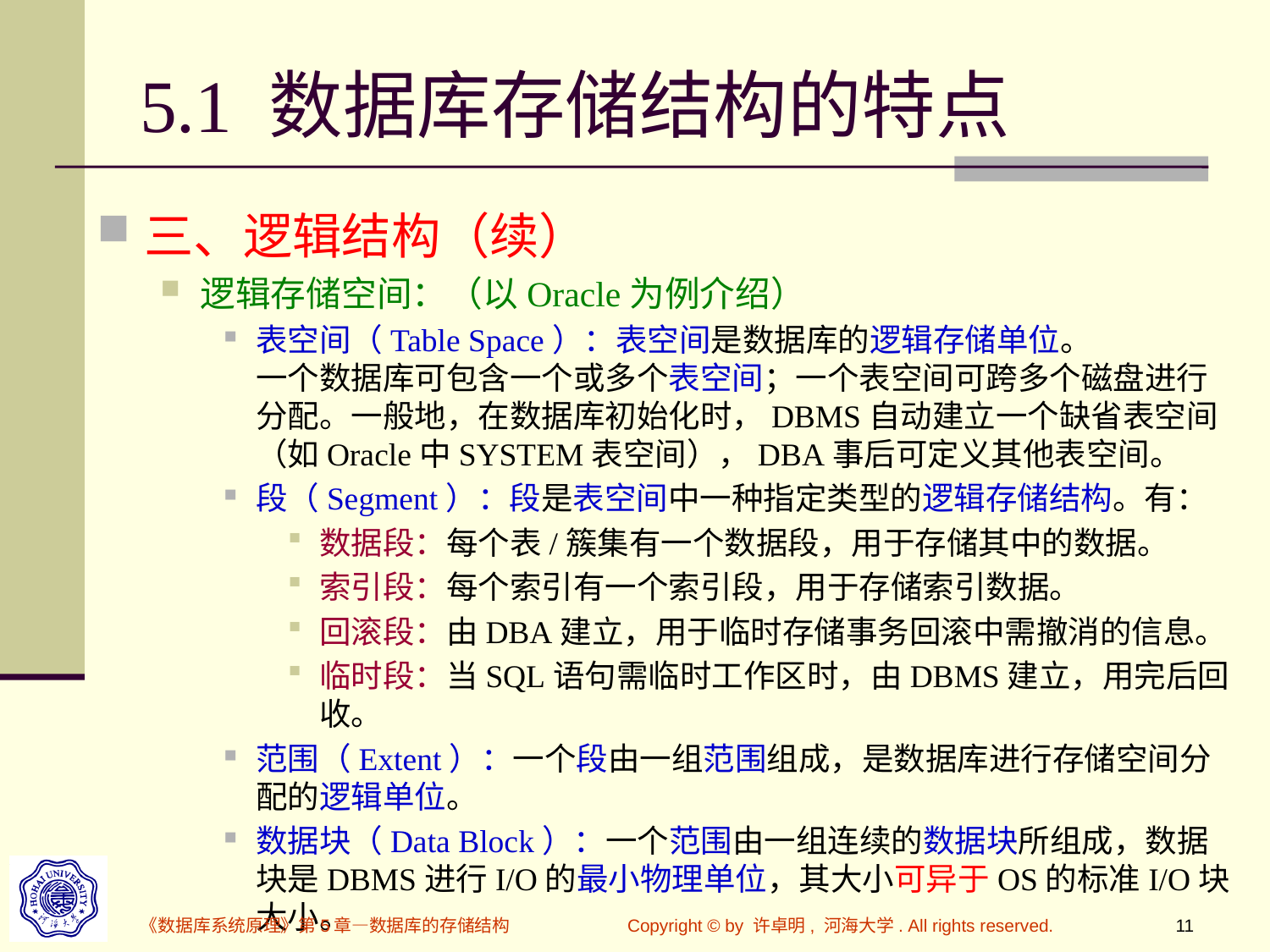

# 5.1 数据库存储结构的特点
三、逻辑结构（续）
逻辑存储空间：（以Oracle为例介绍）
表空间（Table Space）：表空间是数据库的逻辑存储单位。
一个数据库可包含一个或多个表空间；一个表空间可跨多个磁盘进行分配。一般地，在数据库初始化时，DBMS自动建立一个缺省表空间（如Oracle中SYSTEM表空间），DBA事后可定义其他表空间。
段（Segment）：段是表空间中一种指定类型的逻辑存储结构。有：
数据段：每个表/簇集有一个数据段，用于存储其中的数据。
索引段：每个索引有一个索引段，用于存储索引数据。
回滚段：由DBA建立，用于临时存储事务回滚中需撤消的信息。
临时段：当SQL语句需临时工作区时，由DBMS建立，用完后回收。
范围（Extent）：一个段由一组范围组成，是数据库进行存储空间分配的逻辑单位。
数据块（Data Block）：一个范围由一组连续的数据块所组成，数据块是DBMS进行I/O的最小物理单位，其大小可异于OS的标准I/O块大小。
《数据库系统原理》第5章—数据库的存储结构
Copyright © by 许卓明, 河海大学. All rights reserved.
11